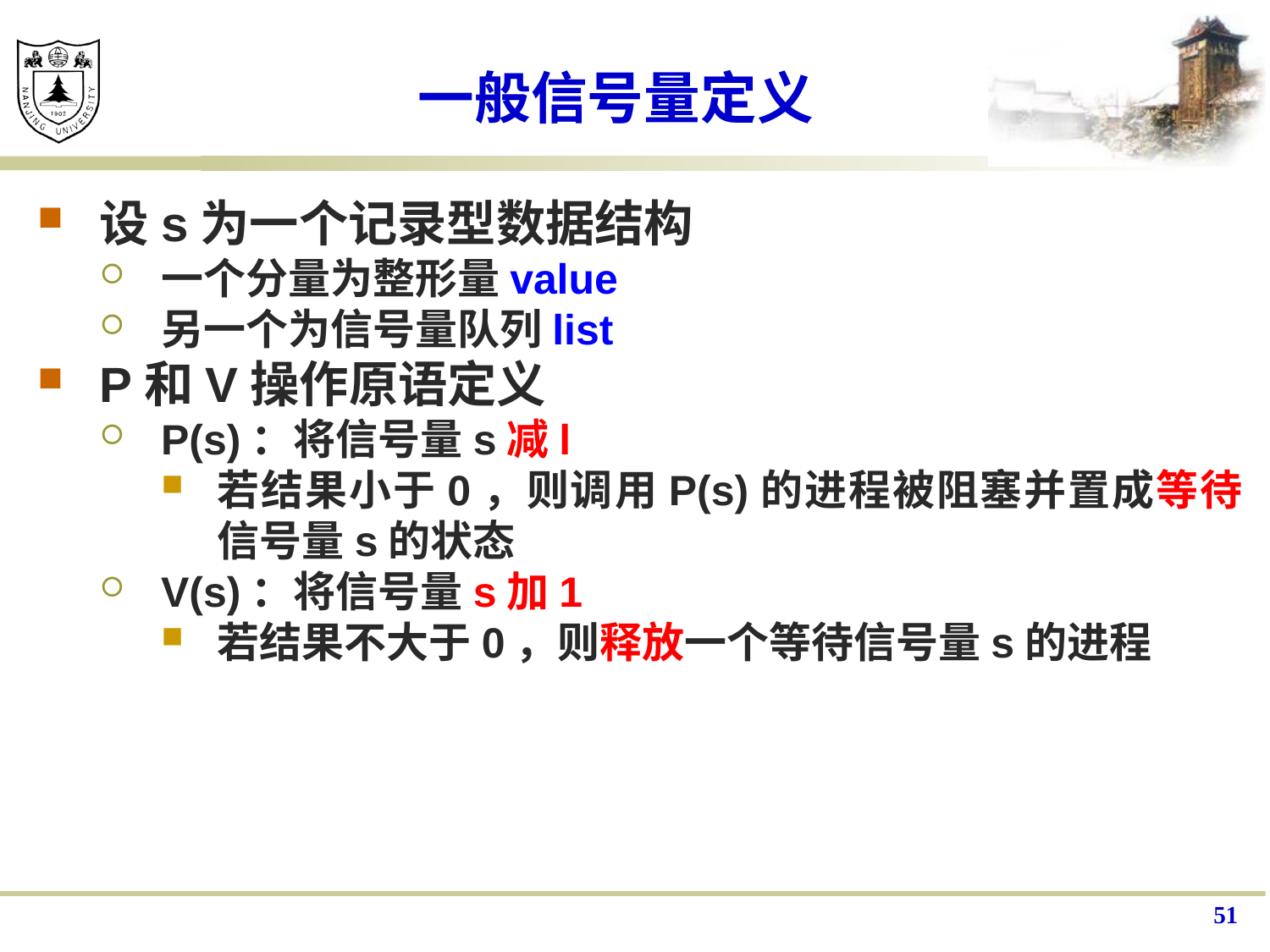

# 一般信号量定义
设s为一个记录型数据结构
一个分量为整形量value
另一个为信号量队列list
P和V操作原语定义
P(s)：将信号量s减l
若结果小于0，则调用P(s)的进程被阻塞并置成等待信号量s的状态
V(s)：将信号量s加1
若结果不大于0，则释放一个等待信号量s的进程
51